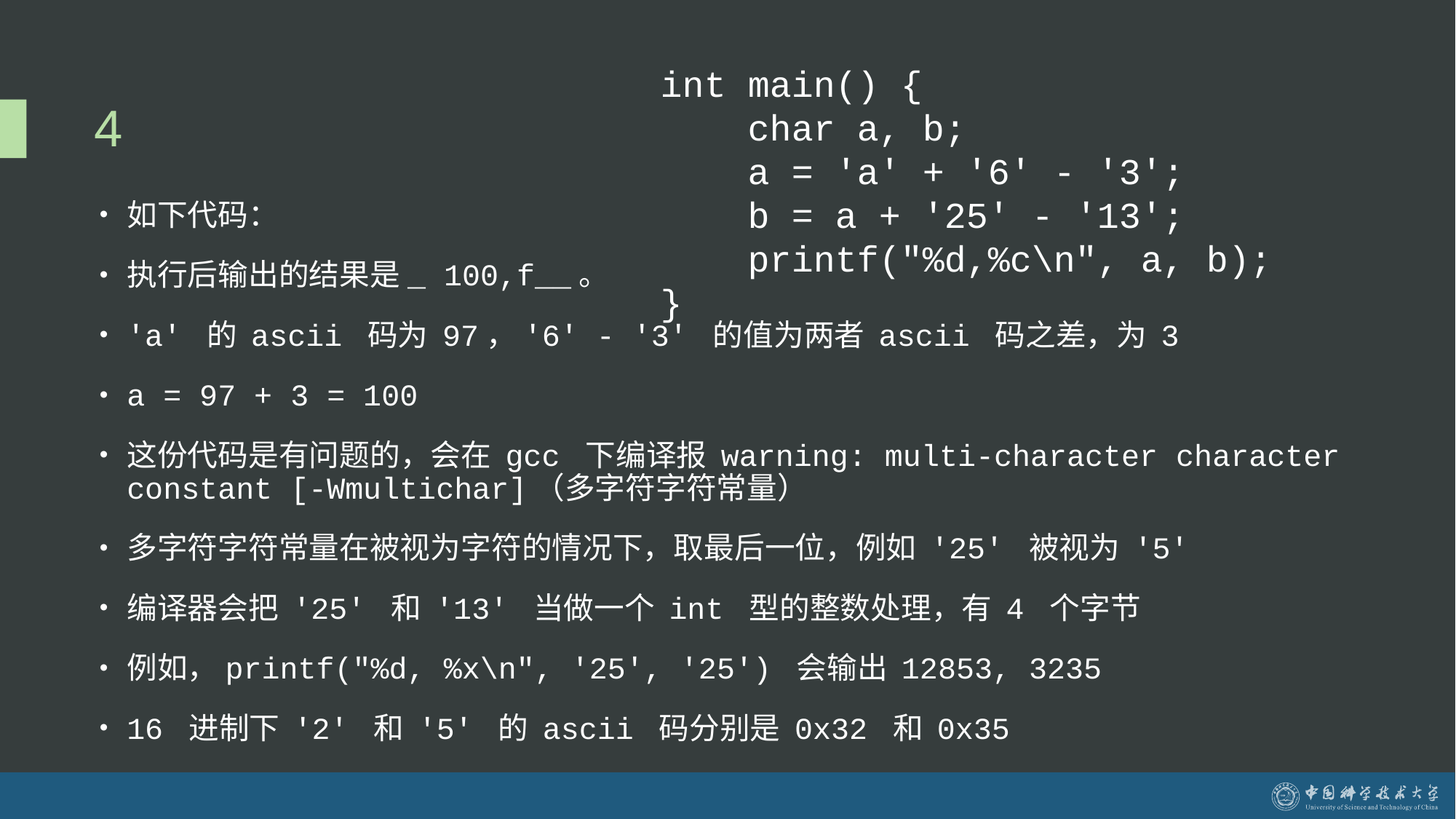

# 4
int main() {
    char a, b;
    a = 'a' + '6' - '3';
    b = a + '25' - '13';
    printf("%d,%c\n", a, b);
}
如下代码：
执行后输出的结果是_ 100,f__。
'a' 的 ascii 码为 97，'6' - '3' 的值为两者 ascii 码之差，为 3
a = 97 + 3 = 100
这份代码是有问题的，会在 gcc 下编译报 warning: multi-character character constant [-Wmultichar]（多字符字符常量）
多字符字符常量在被视为字符的情况下，取最后一位，例如 '25' 被视为 '5'
编译器会把 '25' 和 '13' 当做一个 int 型的整数处理，有 4 个字节
例如，printf("%d, %x\n", '25', '25') 会输出 12853, 3235
16 进制下 '2' 和 '5' 的 ascii 码分别是 0x32 和 0x35